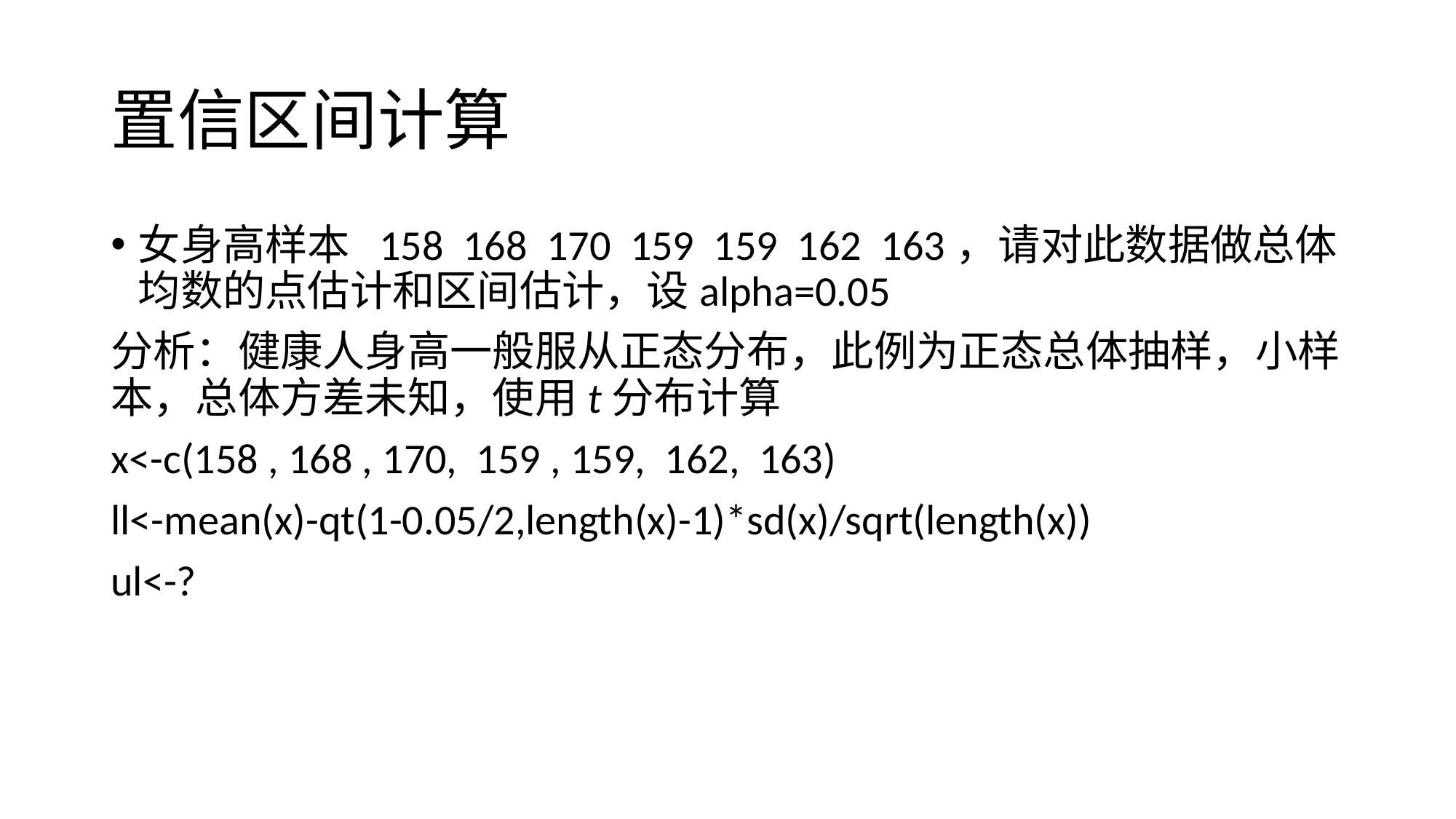

# 置信区间计算
女身高样本  158  168  170  159  159  162  163，请对此数据做总体均数的点估计和区间估计，设alpha=0.05
分析：健康人身高一般服从正态分布，此例为正态总体抽样，小样本，总体方差未知，使用t分布计算
x<-c(158 , 168 , 170,  159 , 159,  162,  163)
ll<-mean(x)-qt(1-0.05/2,length(x)-1)*sd(x)/sqrt(length(x))
ul<-?